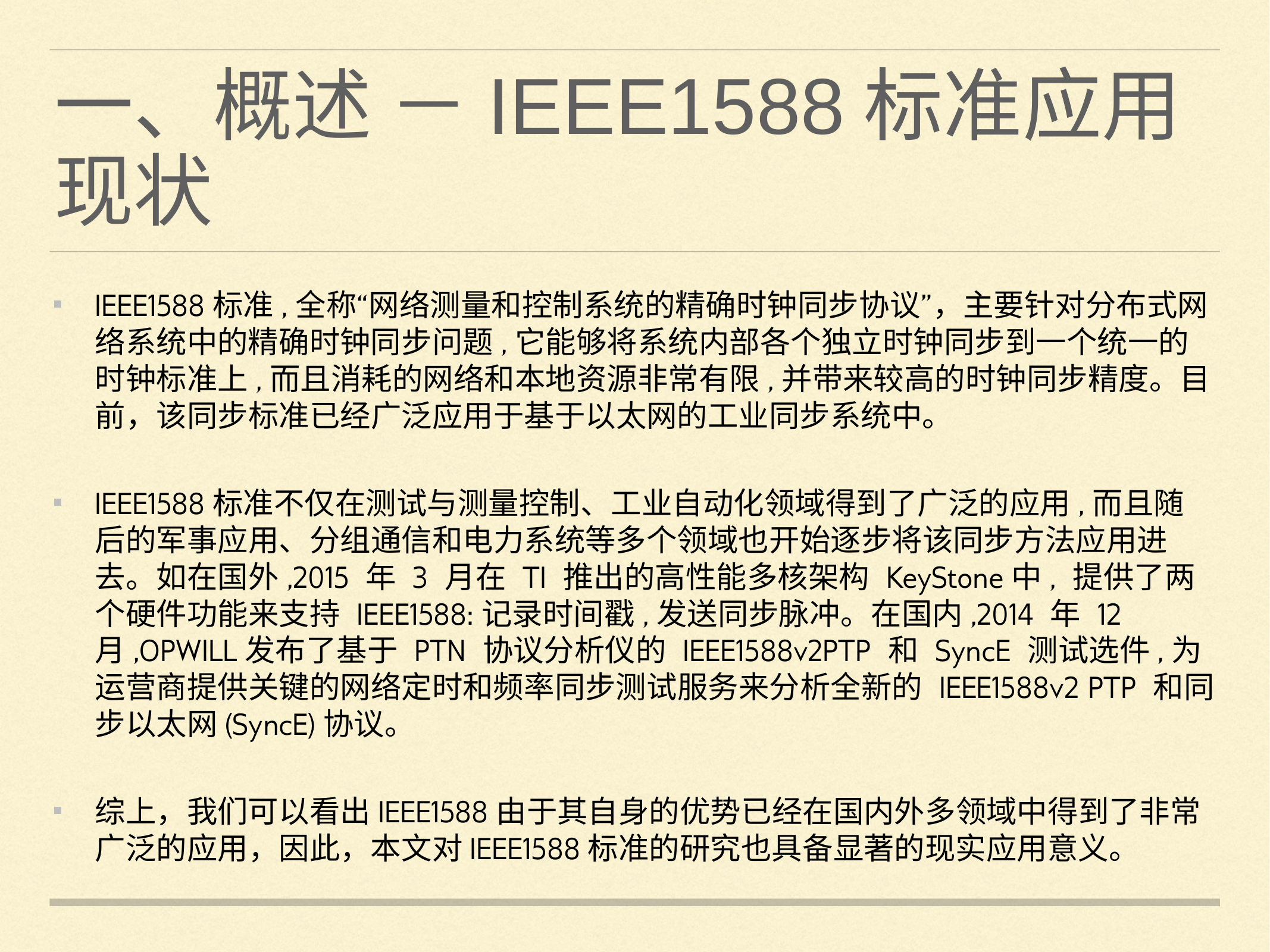

# 一、概述 －IEEE1588标准应用现状
IEEE1588标准,全称“网络测量和控制系统的精确时钟同步协议”，主要针对分布式网络系统中的精确时钟同步问题,它能够将系统内部各个独立时钟同步到一个统一的时钟标准上,而且消耗的网络和本地资源非常有限,并带来较高的时钟同步精度。目前，该同步标准已经广泛应用于基于以太网的工业同步系统中。
IEEE1588标准不仅在测试与测量控制、工业自动化领域得到了广泛的应用,而且随后的军事应用、分组通信和电力系统等多个领域也开始逐步将该同步方法应用进去。如在国外,2015 年 3 月在 TI 推出的高性能多核架构 KeyStone中, 提供了两个硬件功能来支持 IEEE1588:记录时间戳,发送同步脉冲。在国内,2014 年 12 月,OPWILL发布了基于 PTN 协议分析仪的 IEEE1588v2PTP 和 SyncE 测试选件,为 运营商提供关键的网络定时和频率同步测试服务来分析全新的 IEEE1588v2 PTP 和同步以太网(SyncE)协议。
综上，我们可以看出IEEE1588由于其自身的优势已经在国内外多领域中得到了非常广泛的应用，因此，本文对IEEE1588标准的研究也具备显著的现实应用意义。